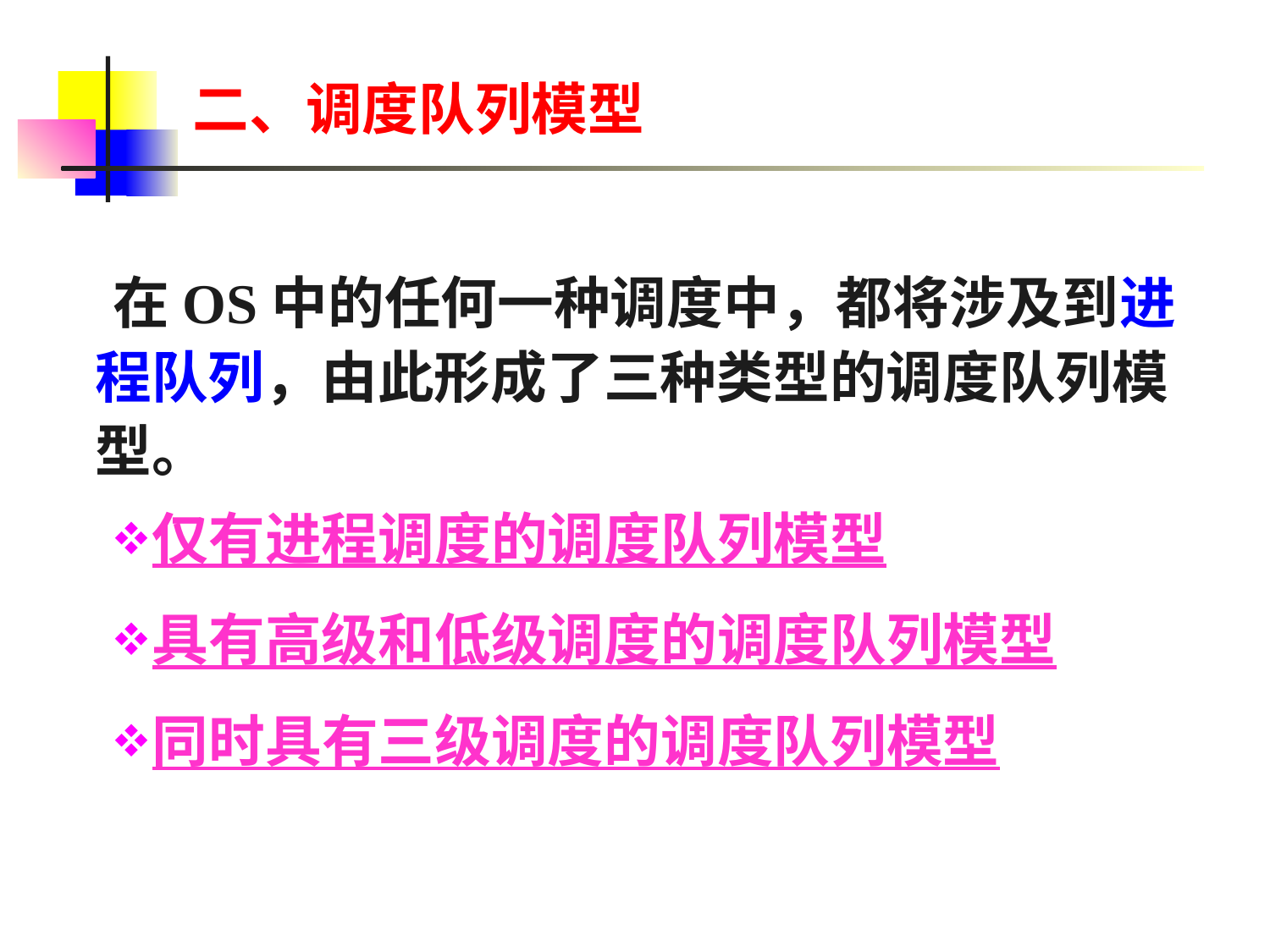

# 二、调度队列模型
    在OS中的任何一种调度中，都将涉及到进程队列，由此形成了三种类型的调度队列模型。
仅有进程调度的调度队列模型
具有高级和低级调度的调度队列模型
同时具有三级调度的调度队列模型